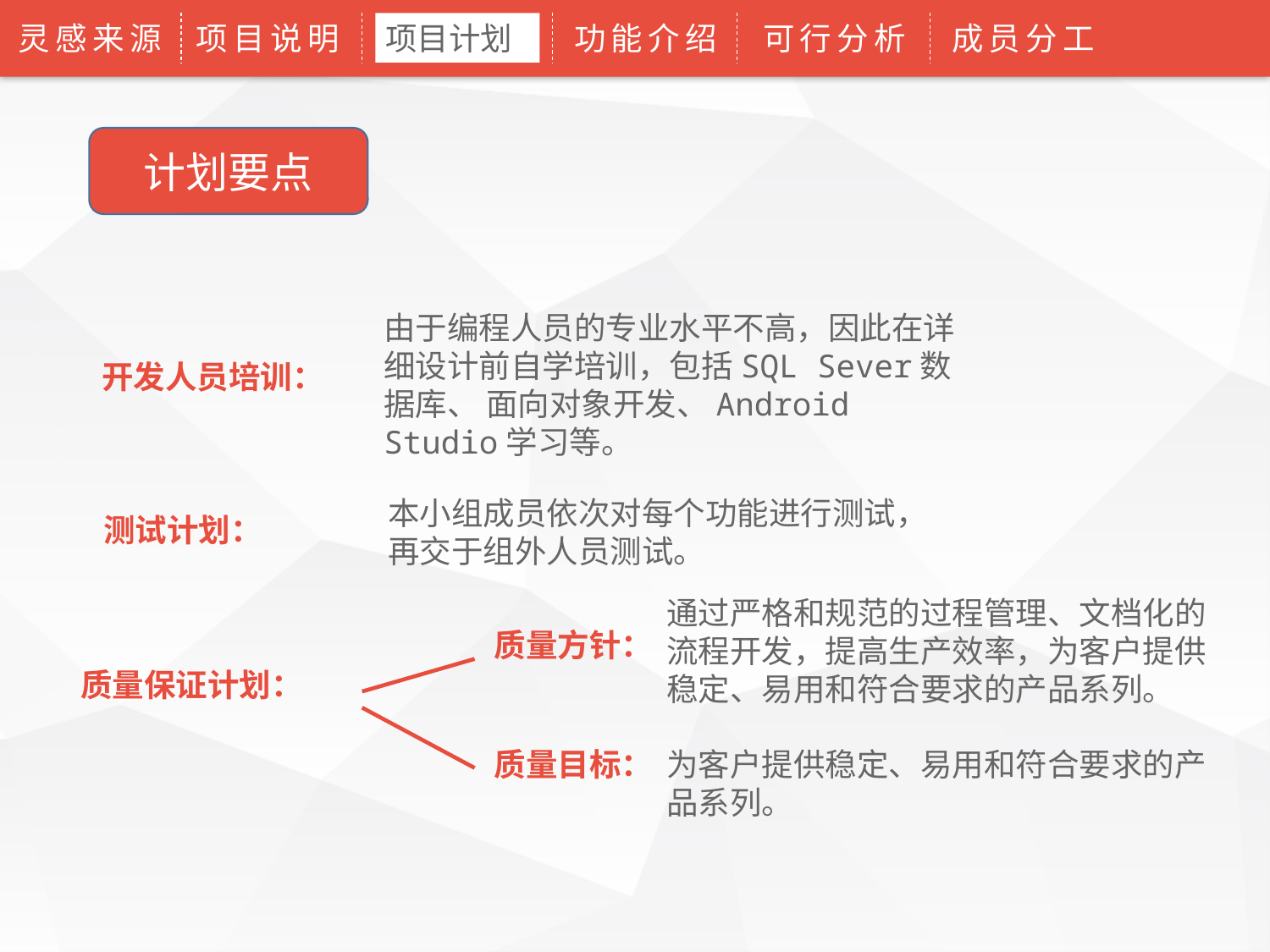

灵感来源
项目说明
项目计划
功能介绍
可行分析
成员分工

计划要点
由于编程人员的专业水平不高，因此在详细设计前自学培训，包括SQL Sever数据库、 面向对象开发、Android Studio学习等。
开发人员培训：
本小组成员依次对每个功能进行测试，再交于组外人员测试。
测试计划：
通过严格和规范的过程管理、文档化的流程开发，提高生产效率，为客户提供稳定、易用和符合要求的产品系列。
质量方针：
质量保证计划：
质量目标：
为客户提供稳定、易用和符合要求的产品系列。